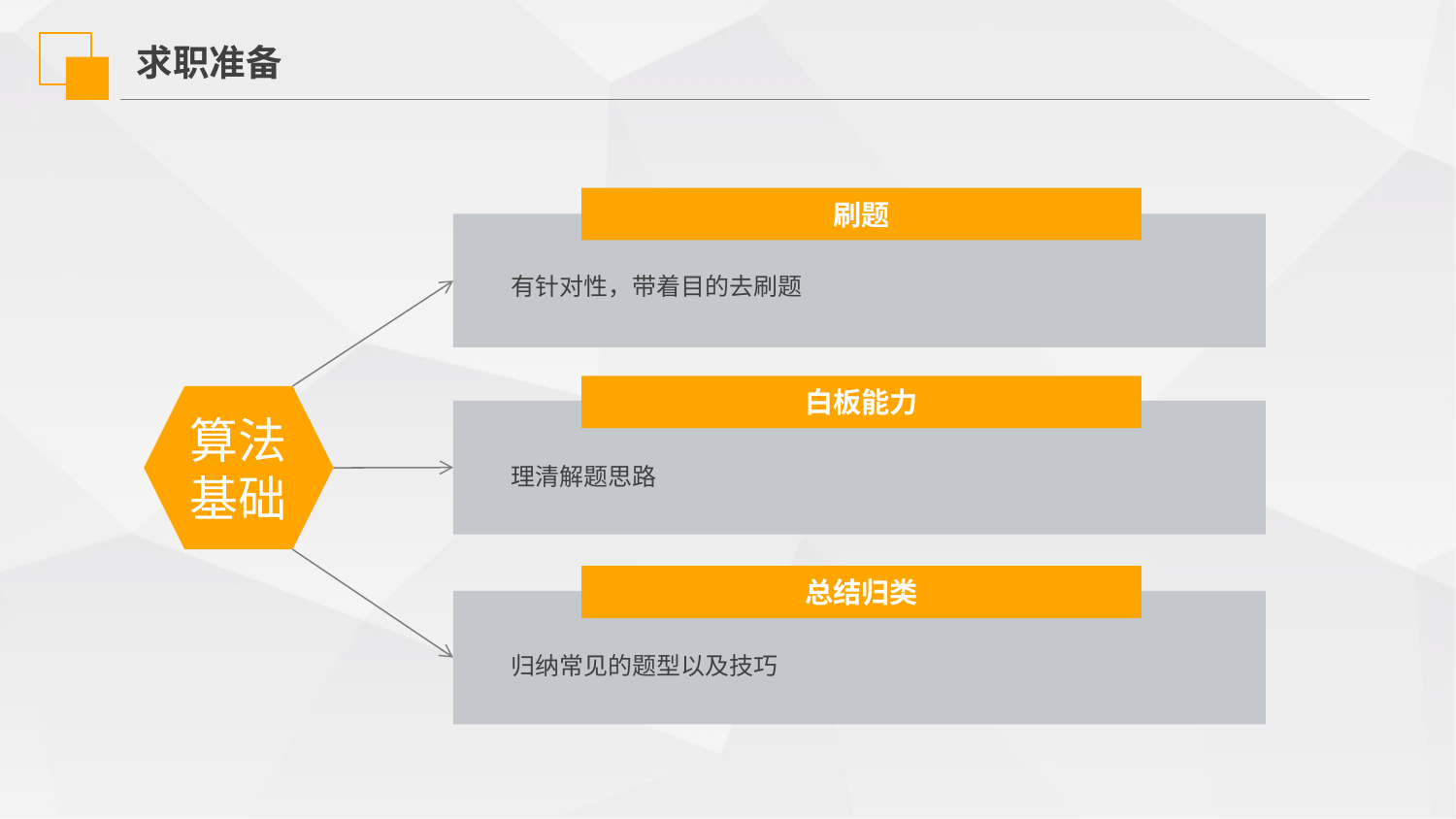

求职准备
刷题

有针对性，带着目的去刷题
白板能力
算法基础

理清解题思路
总结归类

归纳常见的题型以及技巧